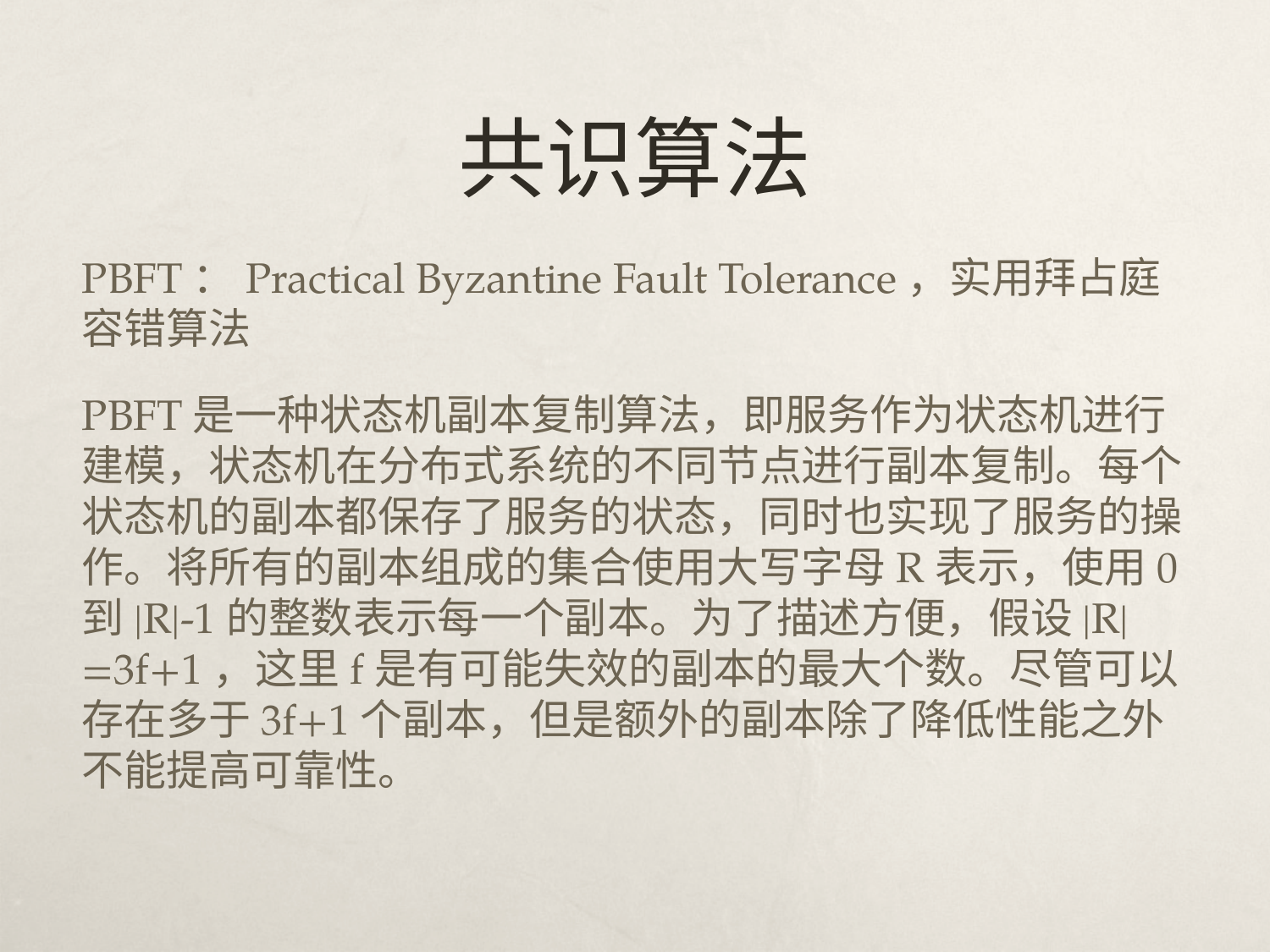

# 共识算法
PBFT：Practical Byzantine Fault Tolerance，实用拜占庭容错算法
PBFT是一种状态机副本复制算法，即服务作为状态机进行建模，状态机在分布式系统的不同节点进行副本复制。每个状态机的副本都保存了服务的状态，同时也实现了服务的操作。将所有的副本组成的集合使用大写字母R表示，使用0到|R|-1的整数表示每一个副本。为了描述方便，假设|R|=3f+1，这里f是有可能失效的副本的最大个数。尽管可以存在多于3f+1个副本，但是额外的副本除了降低性能之外不能提高可靠性。